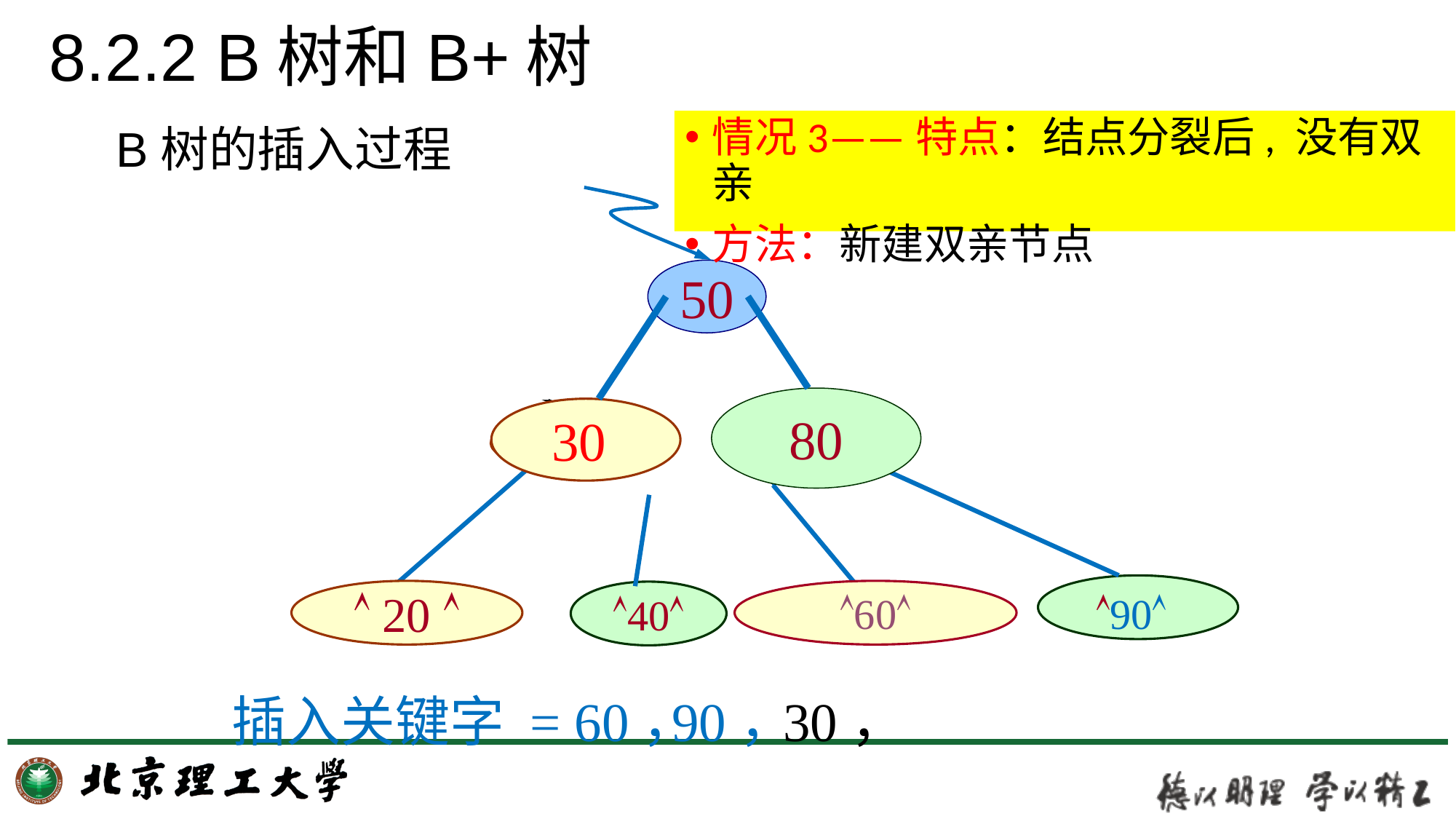

# 8.2.2 B树和B+树
情况3——特点：结点分裂后, 没有双亲
方法：新建双亲节点
B树的插入过程

50

30   50    80

∧90∧
∧ 20 ∧
∧60∧
∧40∧
插入关键字 = 60，
90，
30，

80
  30